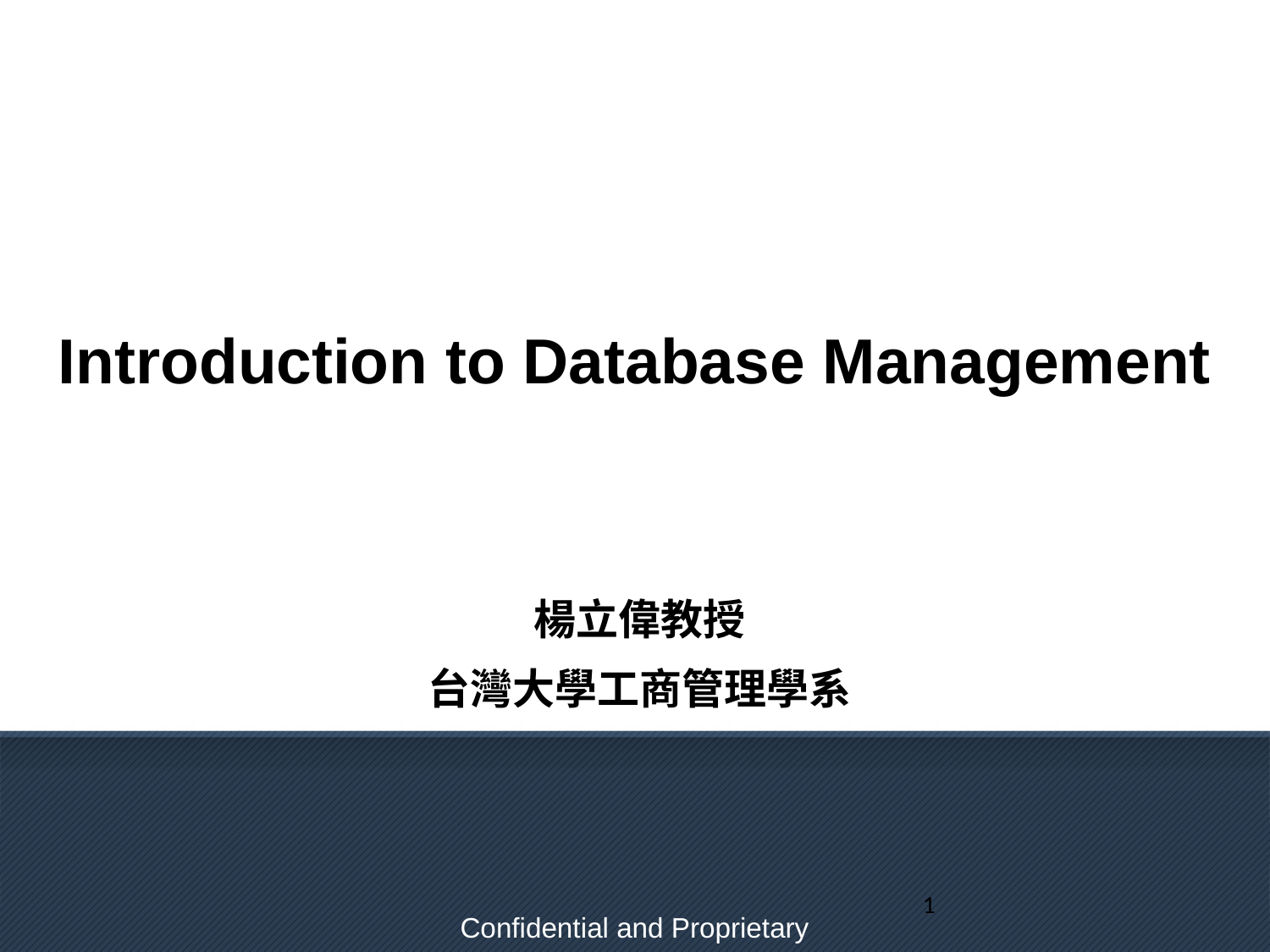

Introduction to Database Management
楊立偉教授
台灣大學工商管理學系

Confidential and Proprietary
1